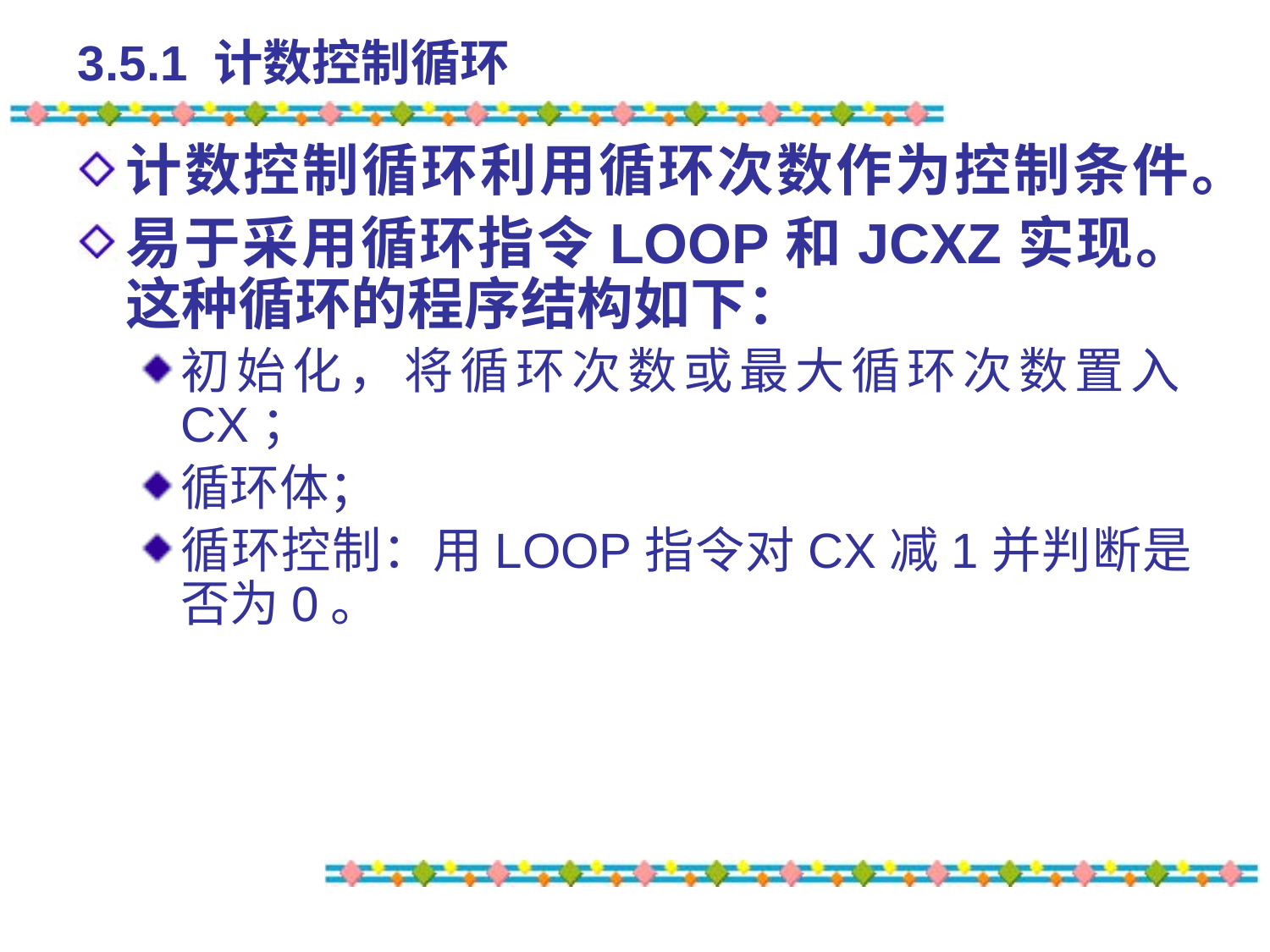

# 3.5.1 计数控制循环
计数控制循环利用循环次数作为控制条件。
易于采用循环指令LOOP和JCXZ实现。这种循环的程序结构如下：
初始化，将循环次数或最大循环次数置入CX；
循环体；
循环控制：用LOOP指令对CX减1并判断是否为0。